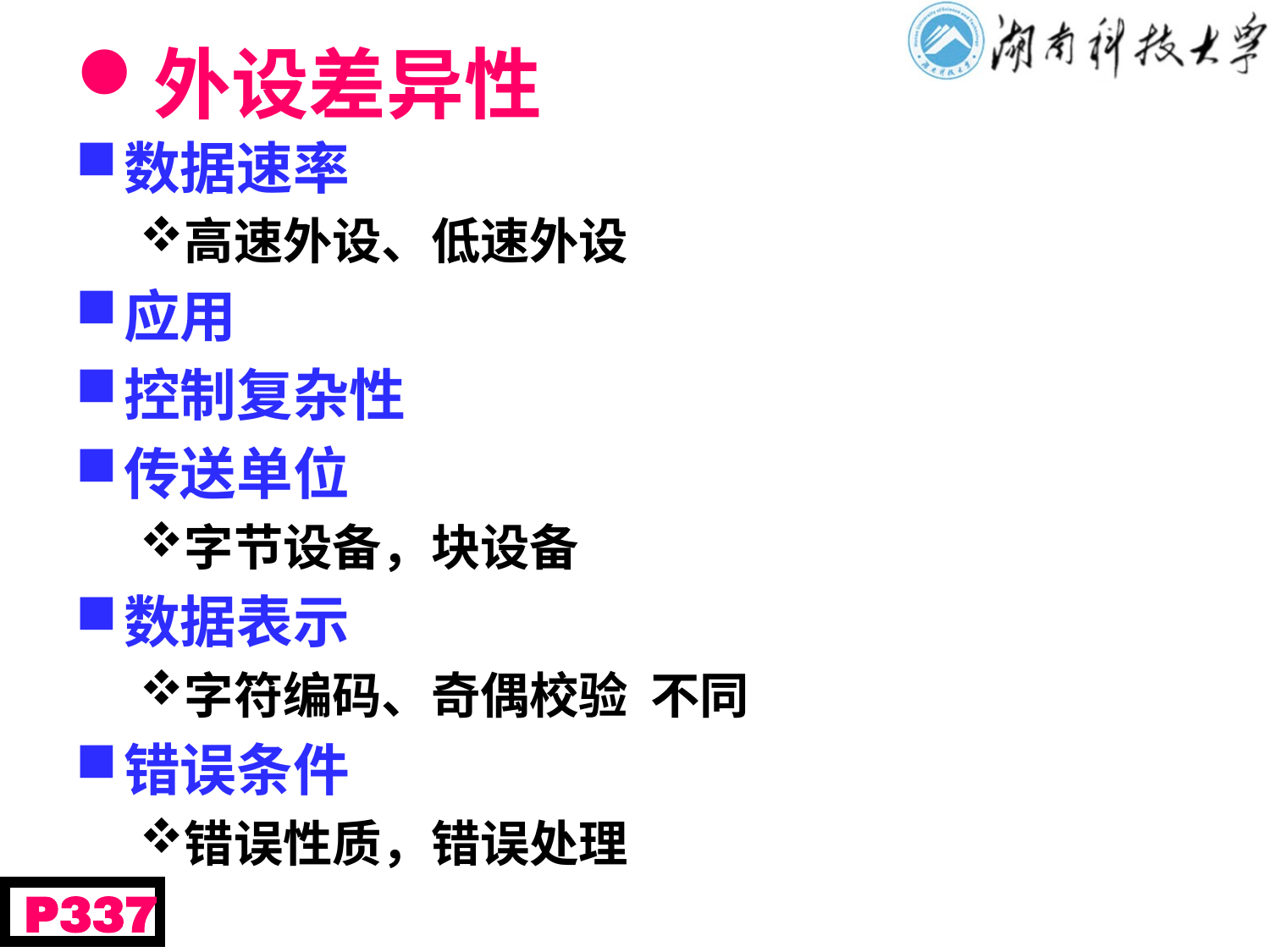

# 外设差异性
数据速率
高速外设、低速外设
应用
控制复杂性
传送单位
字节设备，块设备
数据表示
字符编码、奇偶校验  不同
错误条件
错误性质，错误处理
 P337